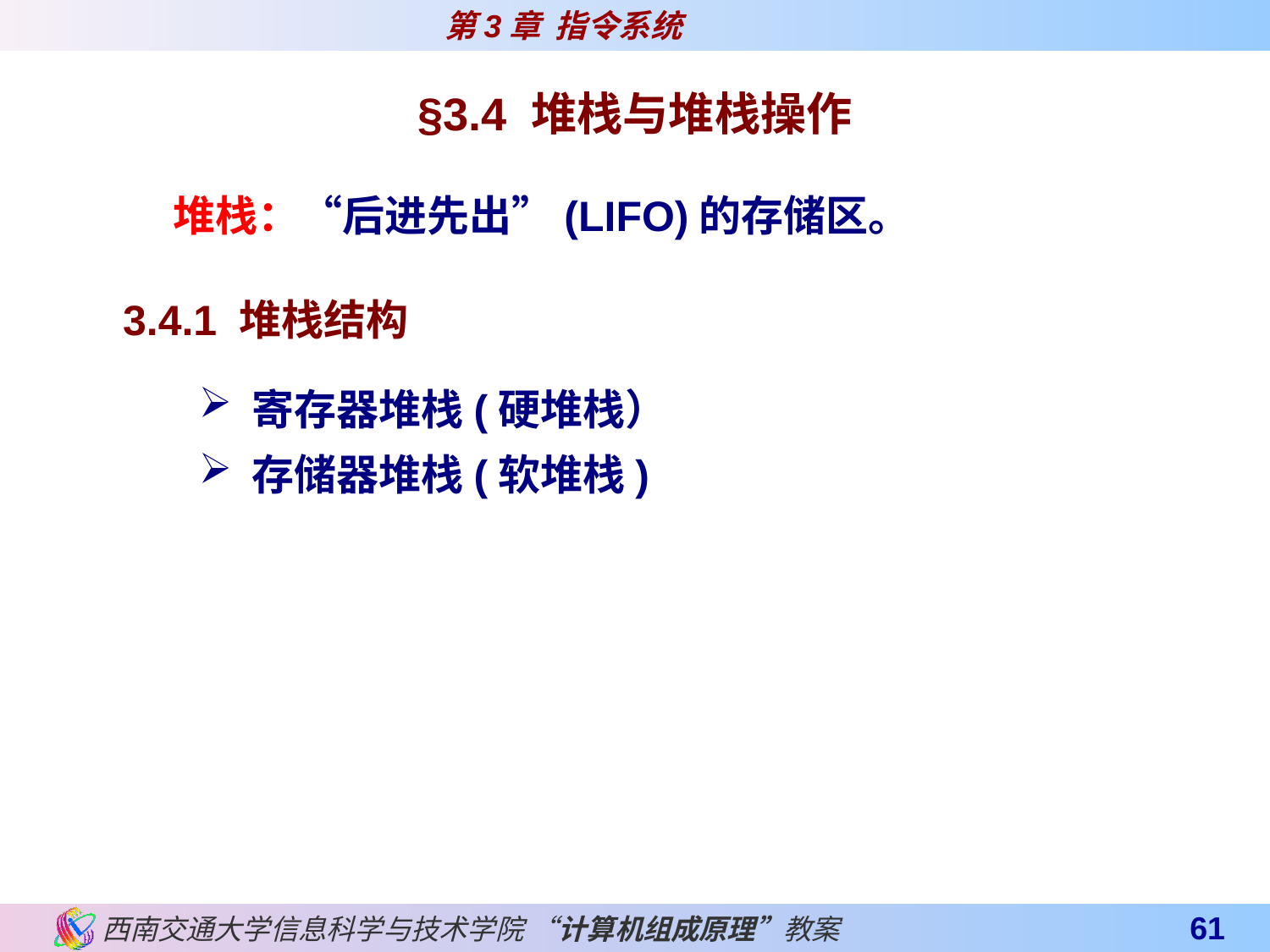

§3.4 堆栈与堆栈操作
 堆栈：“后进先出”(LIFO)的存储区。
3.4.1 堆栈结构
 寄存器堆栈(硬堆栈）
 存储器堆栈(软堆栈)